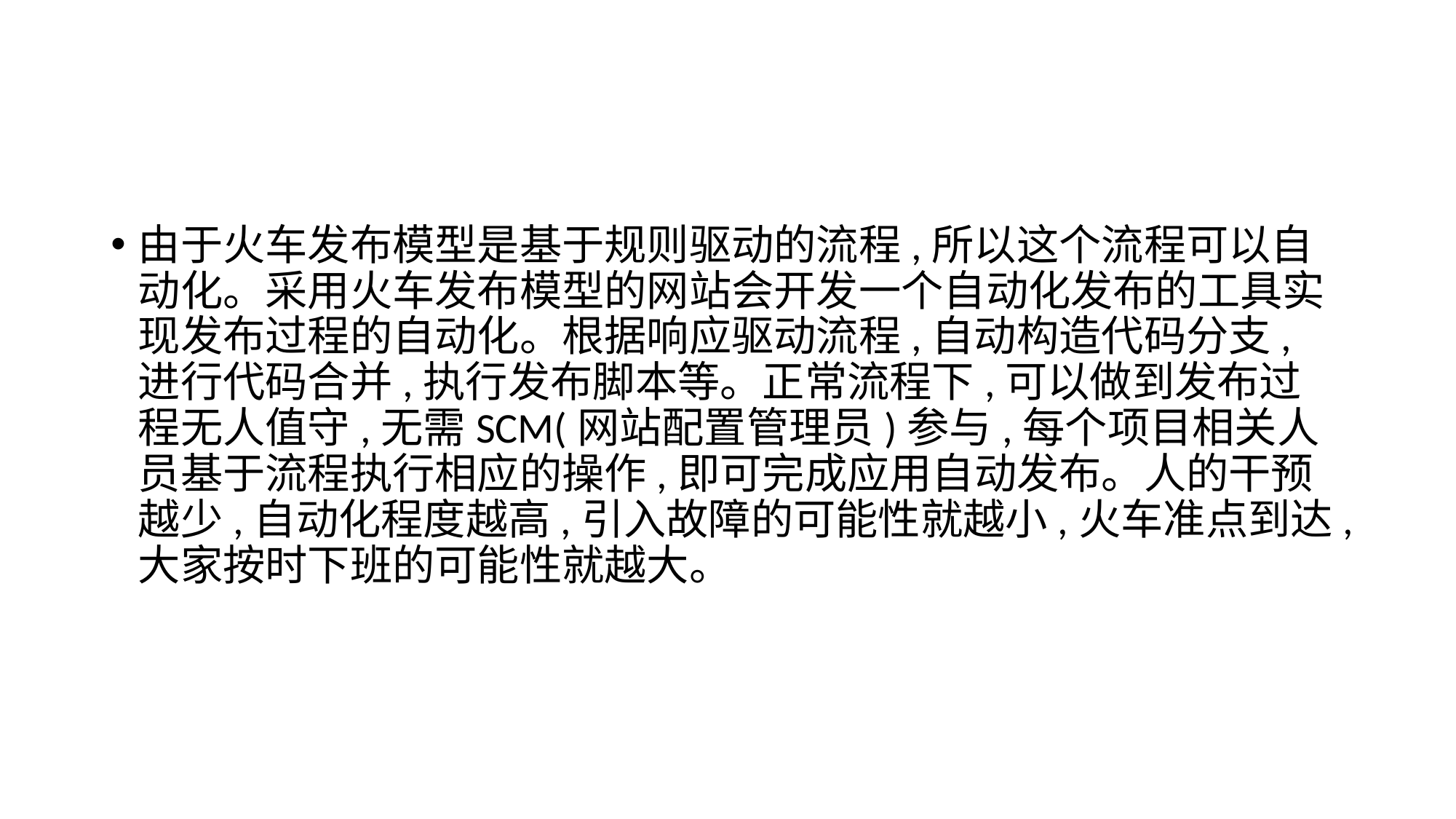

#
由于火车发布模型是基于规则驱动的流程,所以这个流程可以自动化。采用火车发布模型的网站会开发一个自动化发布的工具实现发布过程的自动化。根据响应驱动流程,自动构造代码分支,进行代码合并,执行发布脚本等。正常流程下,可以做到发布过程无人值守,无需SCM(网站配置管理员)参与,每个项目相关人员基于流程执行相应的操作,即可完成应用自动发布。人的干预越少,自动化程度越高,引入故障的可能性就越小,火车准点到达,大家按时下班的可能性就越大。